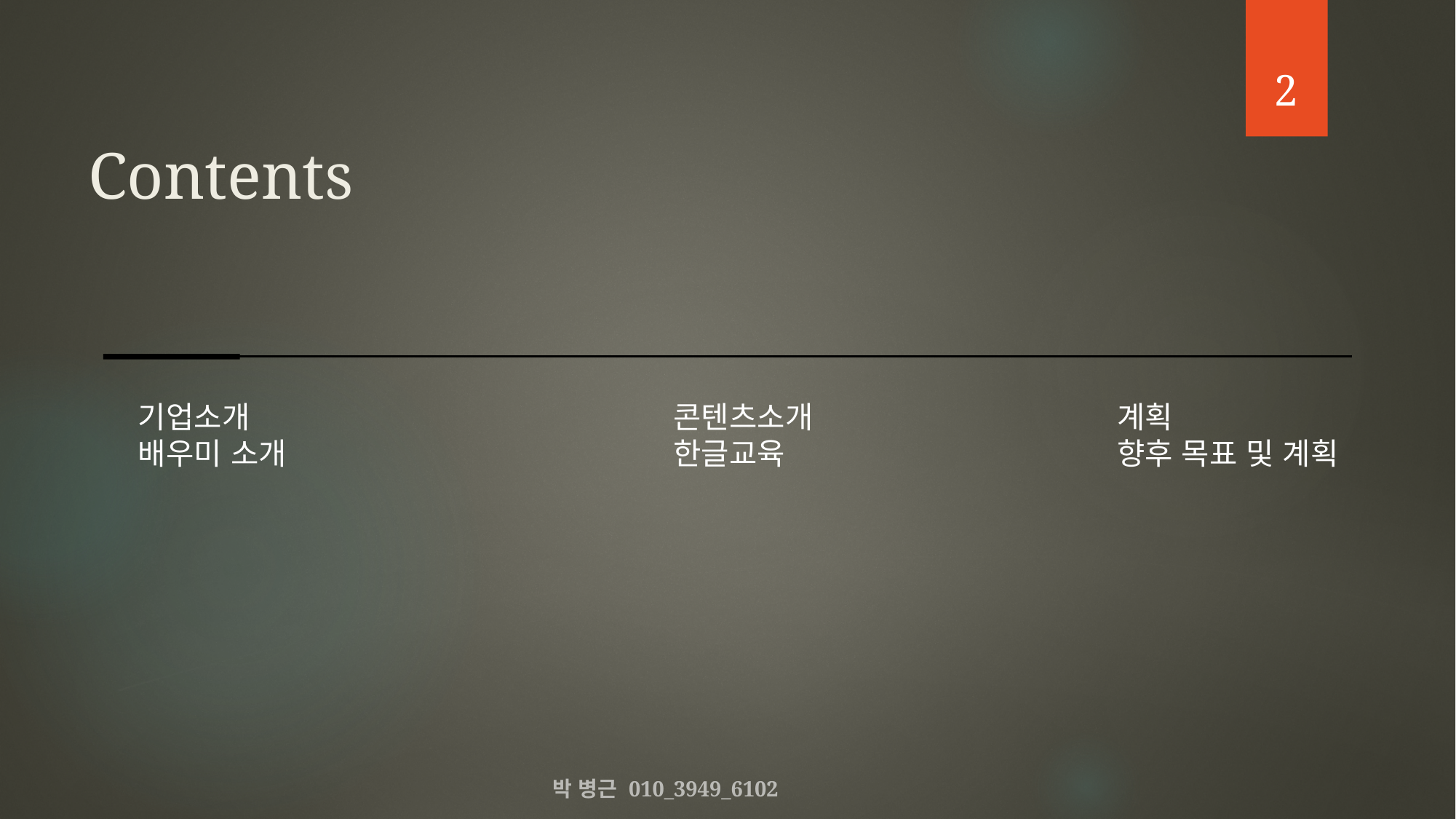

2
# Contents

기업소개
배우미 소개
콘텐츠소개
한글교육
계획
향후 목표 및 계획
박 병근 010_3949_6102